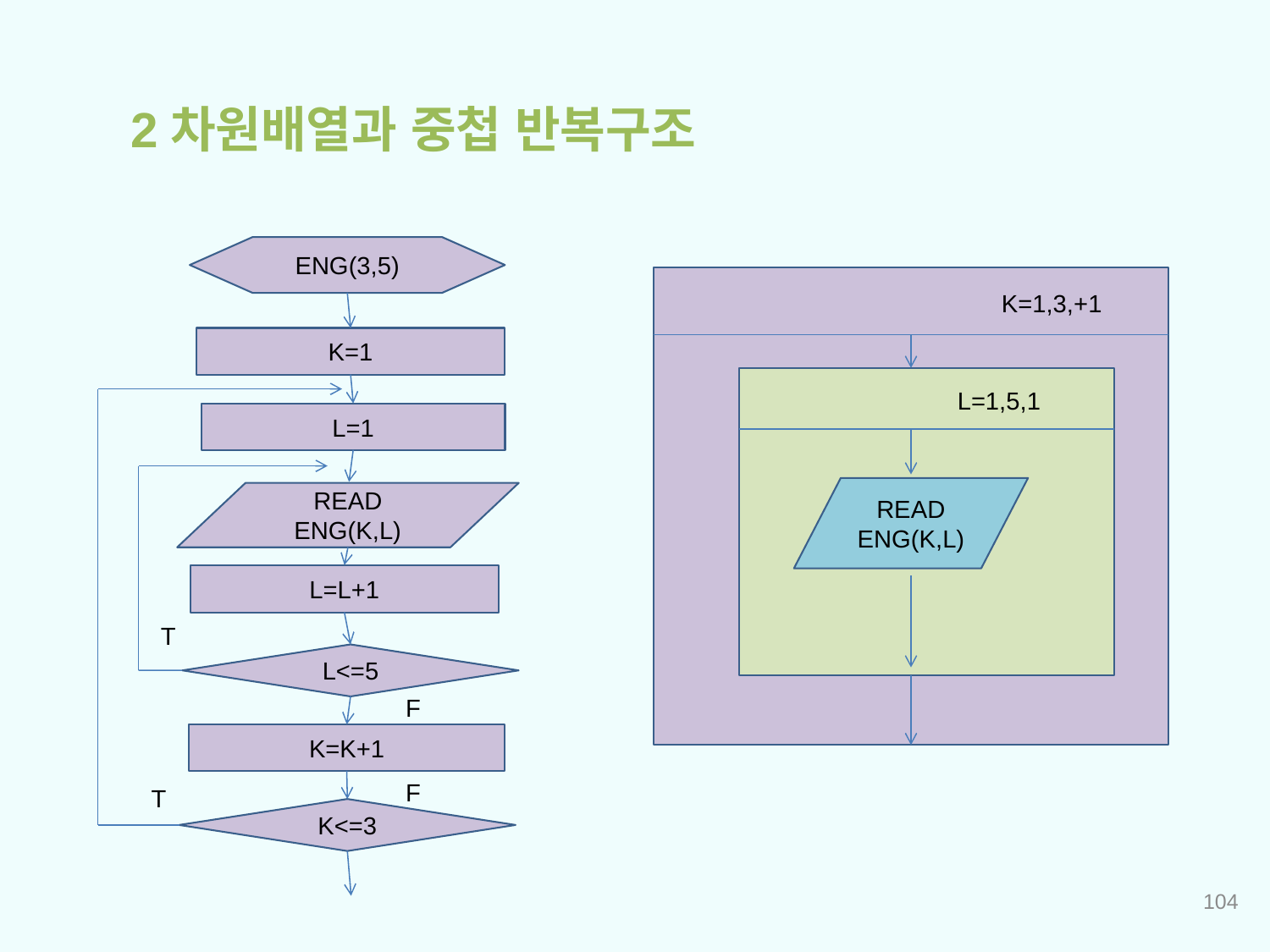

2차원배열과 중첩 반복구조
ENG(3,5)
K=1
L=1
READ ENG(K,L)
L=L+1
T
L<=5
F
K=K+1
F
T
K<=3

K=1,3,+1

L=1,5,1
READ ENG(K,L)
104